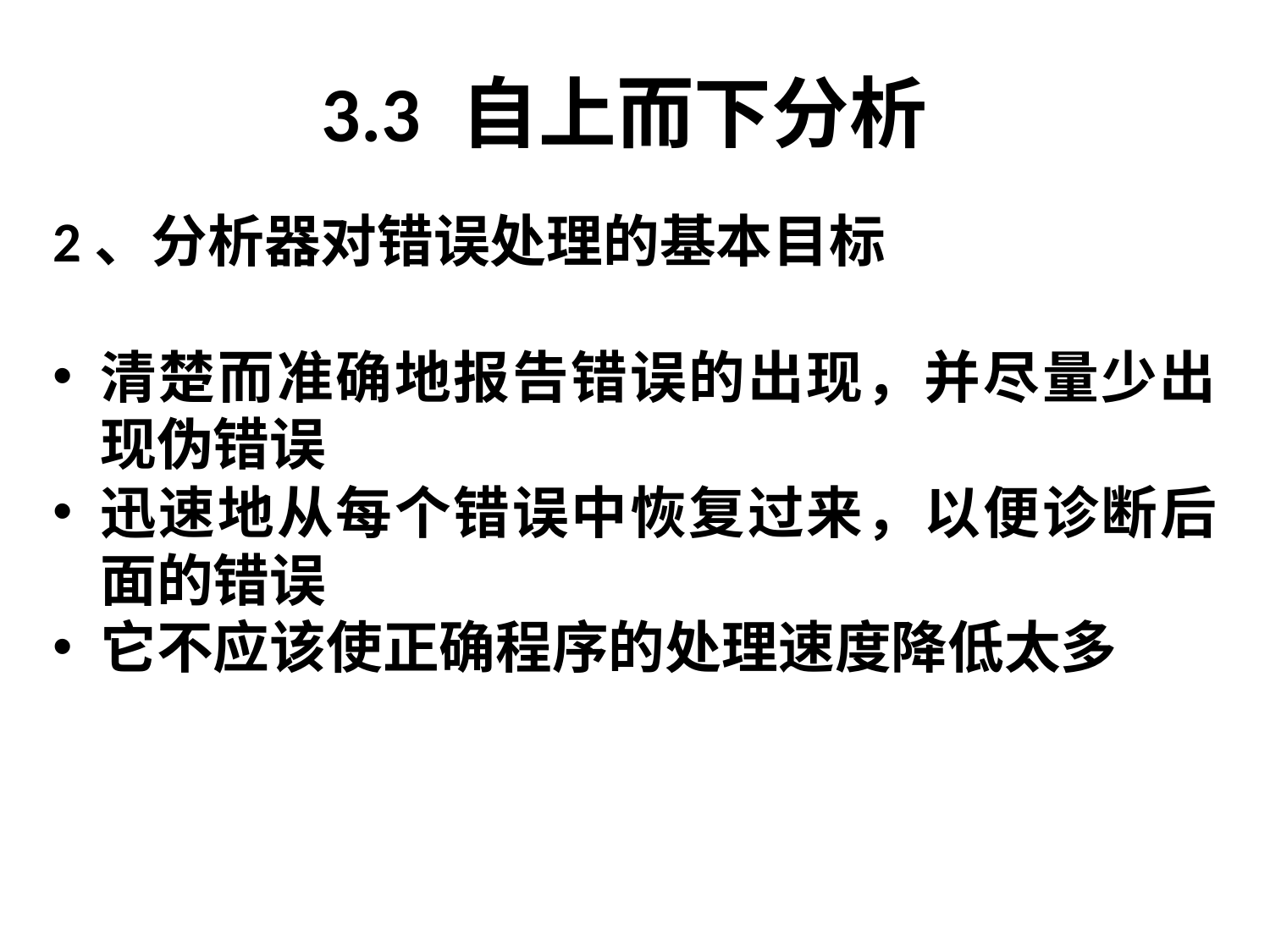

# 3.3 自上而下分析
2、分析器对错误处理的基本目标

清楚而准确地报告错误的出现，并尽量少出现伪错误
迅速地从每个错误中恢复过来，以便诊断后面的错误
它不应该使正确程序的处理速度降低太多